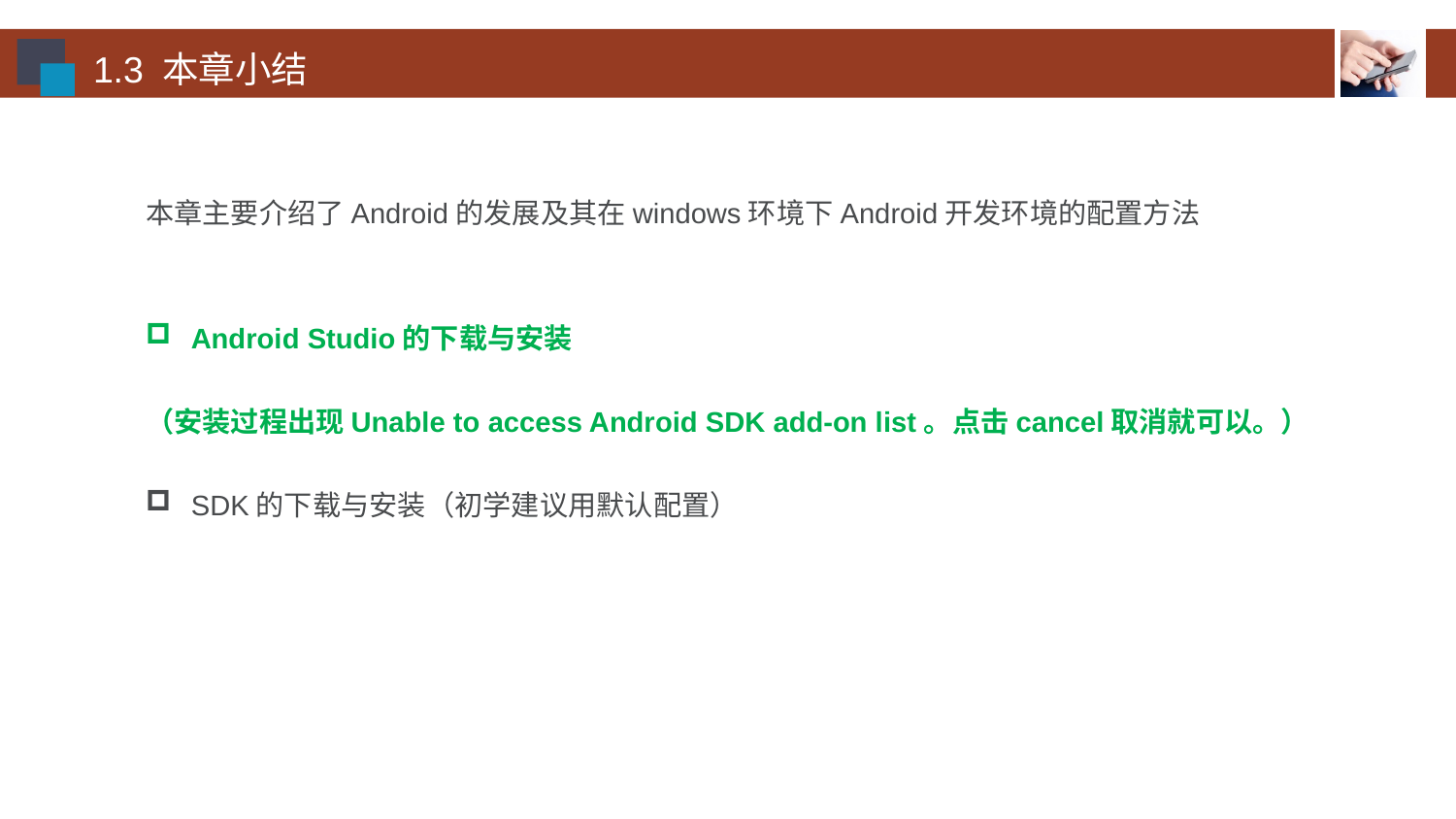

1.3 本章小结
本章主要介绍了Android的发展及其在windows环境下Android开发环境的配置方法

Android Studio的下载与安装
（安装过程出现Unable to access Android SDK add-on list。点击cancel取消就可以。）
SDK的下载与安装（初学建议用默认配置）